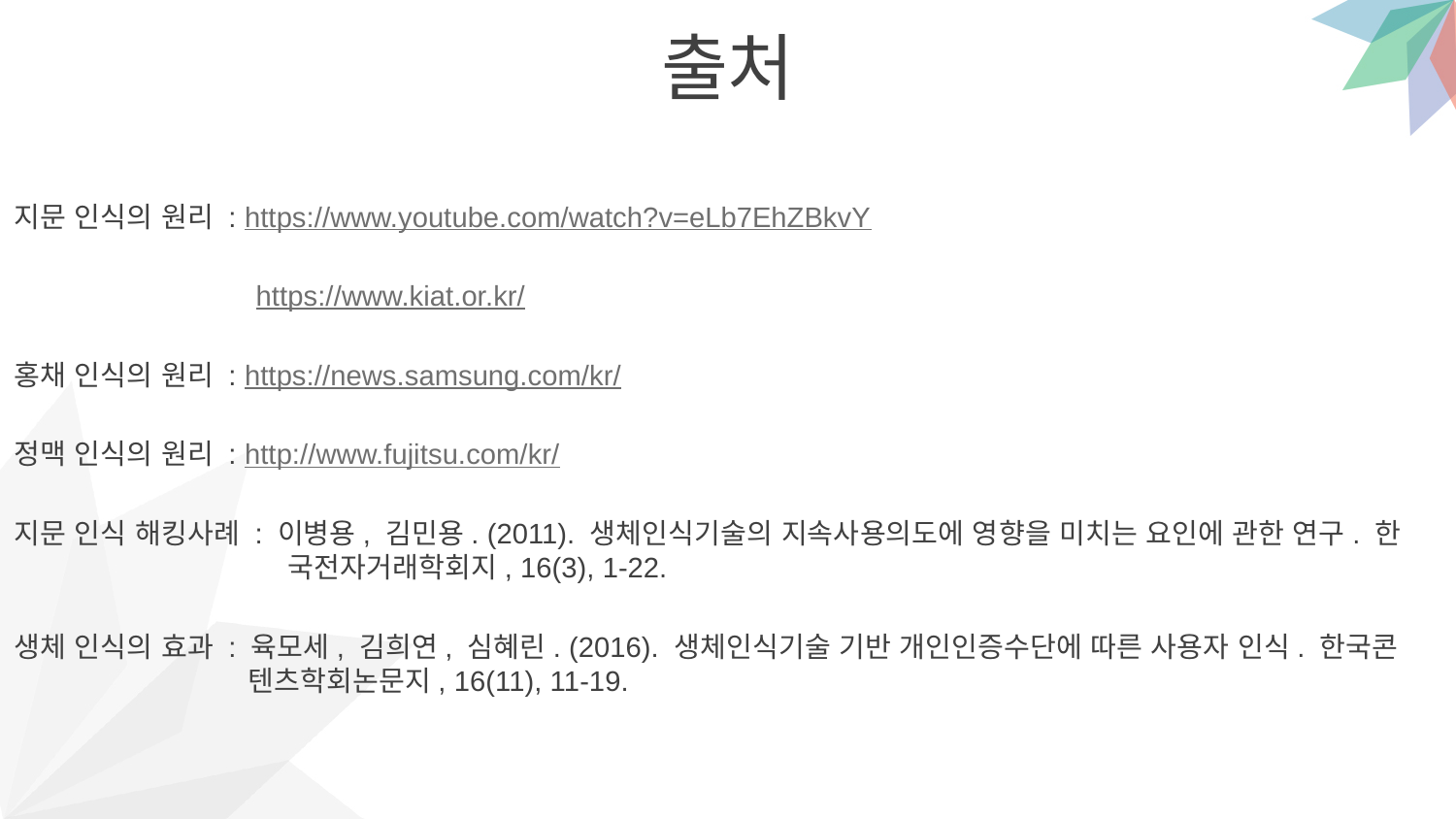

출처
지문 인식의 원리 : https://www.youtube.com/watch?v=eLb7EhZBkvY

	            https://www.kiat.or.kr/

홍채 인식의 원리 : https://news.samsung.com/kr/

정맥 인식의 원리 : http://www.fujitsu.com/kr/

지문 인식 해킹사례 : 이병용, 김민용. (2011). 생체인식기술의 지속사용의도에 영향을 미치는 요인에 관한 연구. 한	                국전자거래학회지, 16(3), 1-22.

생체 인식의 효과 : 육모세, 김희연, 심혜린. (2016). 생체인식기술 기반 개인인증수단에 따른 사용자 인식. 한국콘	           텐츠학회논문지, 16(11), 11-19.